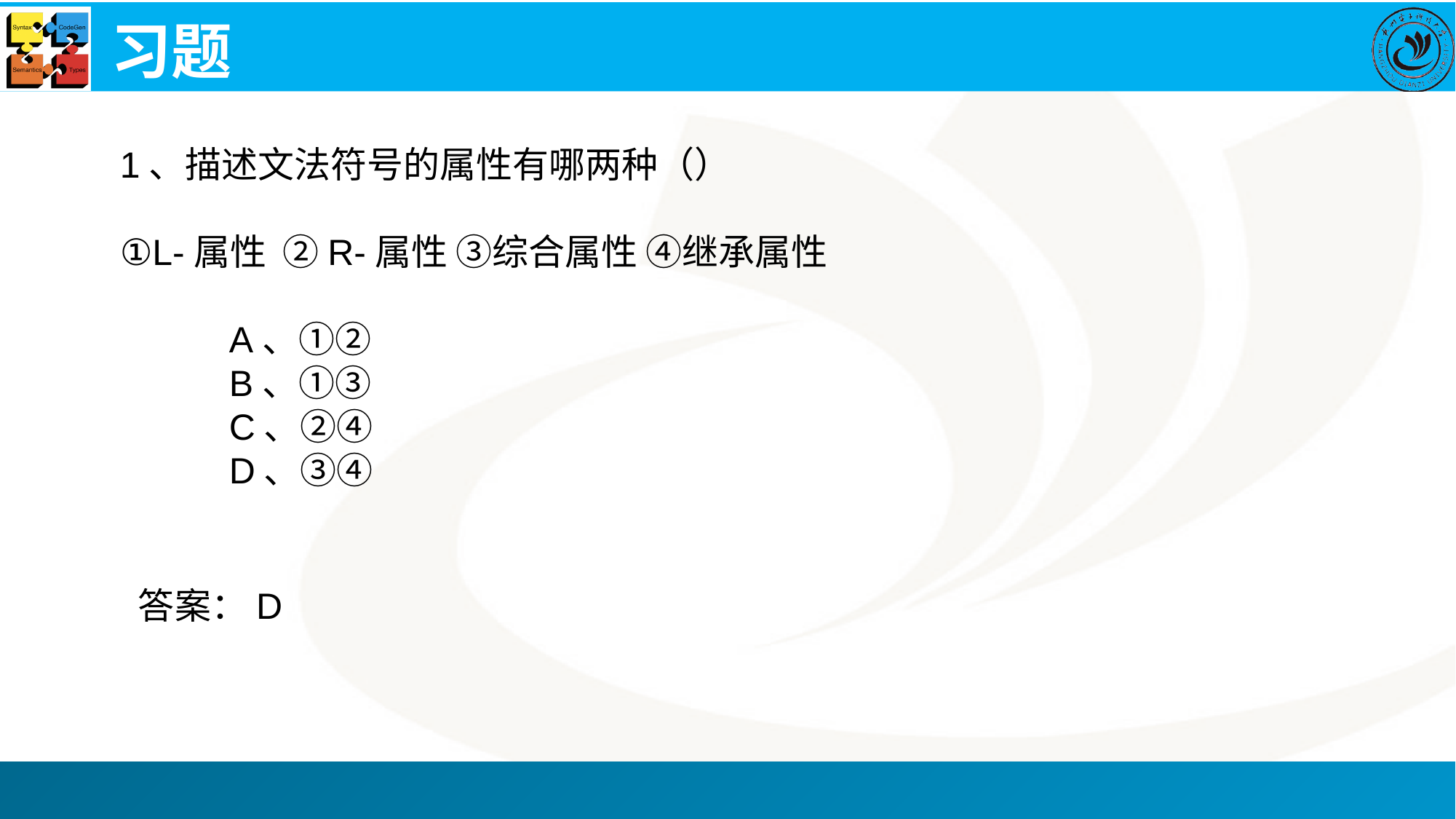

# 习题
1、描述文法符号的属性有哪两种（）

①L-属性  ②R-属性 ③综合属性 ④继承属性

A、①②
B、①③
C、②④
D、③④
答案：D